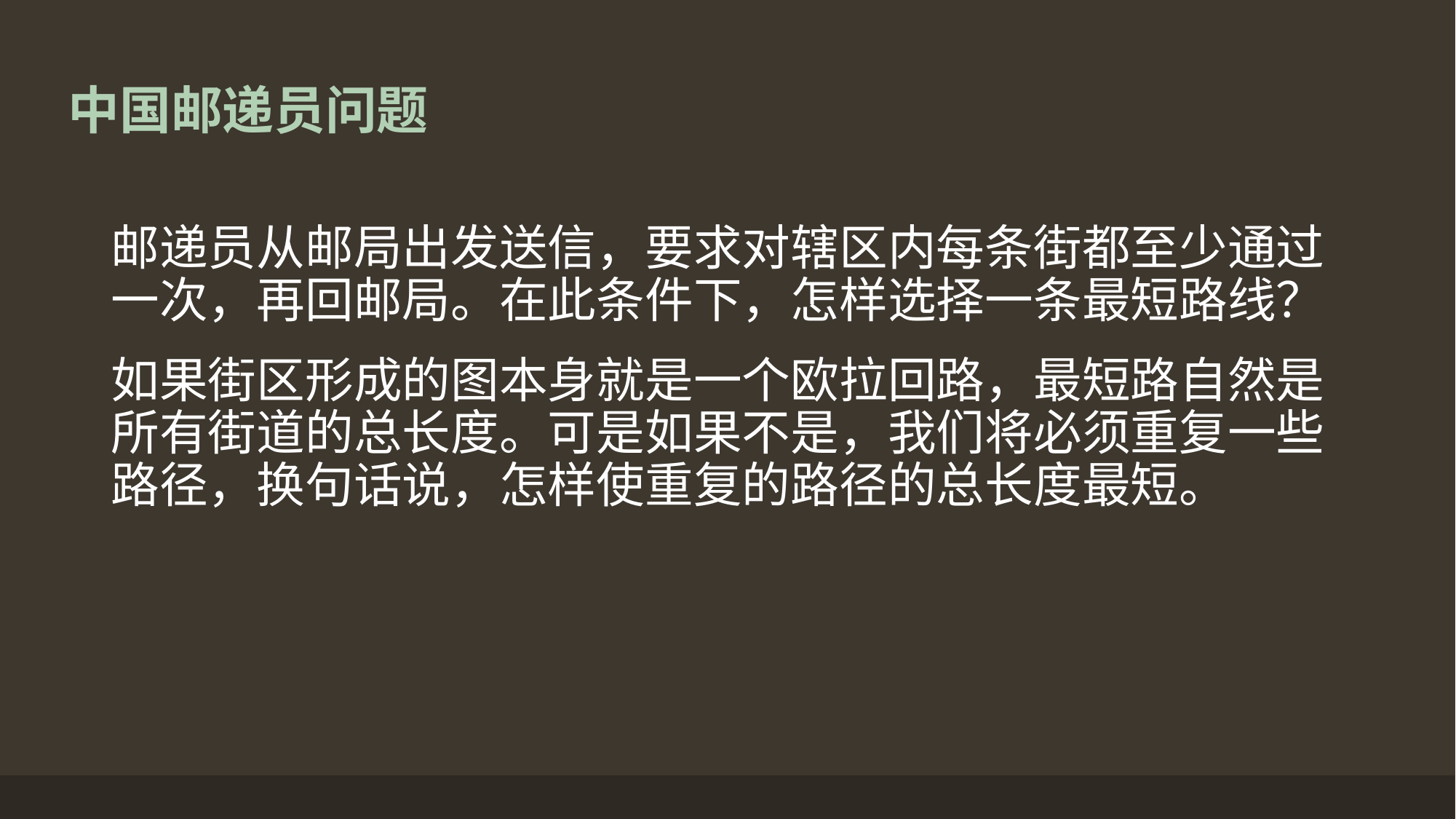

# 中国邮递员问题
邮递员从邮局出发送信，要求对辖区内每条街都至少通过一次，再回邮局。在此条件下，怎样选择一条最短路线？
如果街区形成的图本身就是一个欧拉回路，最短路自然是所有街道的总长度。可是如果不是，我们将必须重复一些路径，换句话说，怎样使重复的路径的总长度最短。